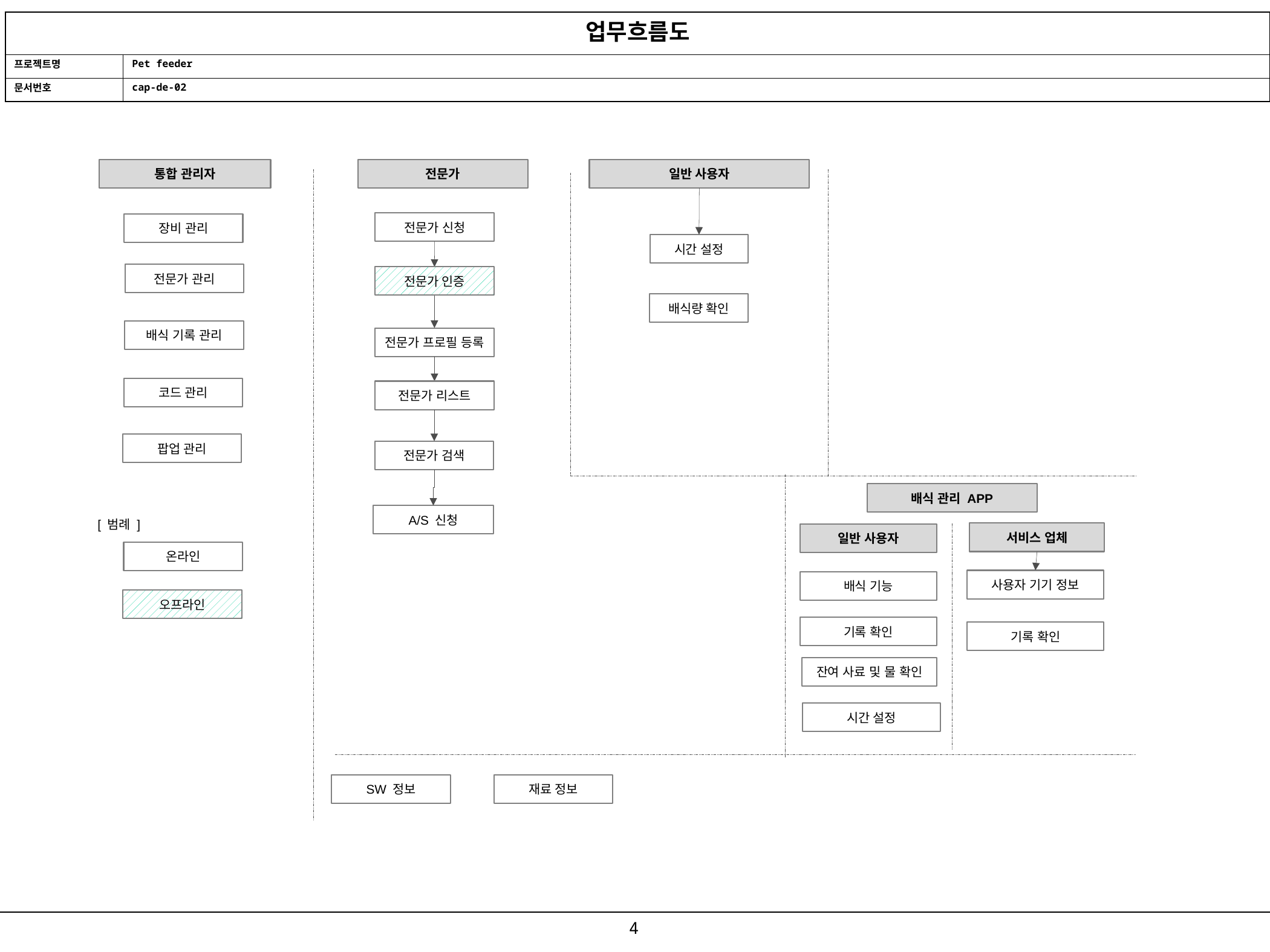

| 업무흐름도 |  |
| --- | --- |
| 프로젝트명 | Pet feeder |
| 문서번호 | cap-de-02 |

통합 관리자
전문가
일반 사용자
전문가 신청
장비 관리
시간 설정
전문가 관리
전문가 인증
배식량 확인
배식 기록 관리
전문가 프로필 등록
코드 관리
전문가 리스트
팝업 관리
전문가 검색
배식 관리 APP
A/S 신청
[ 범례 ]
서비스 업체
일반 사용자
온라인
사용자 기기 정보
배식 기능
오프라인
기록 확인
기록 확인
잔여 사료 및 물 확인
시간 설정
재료 정보
SW 정보